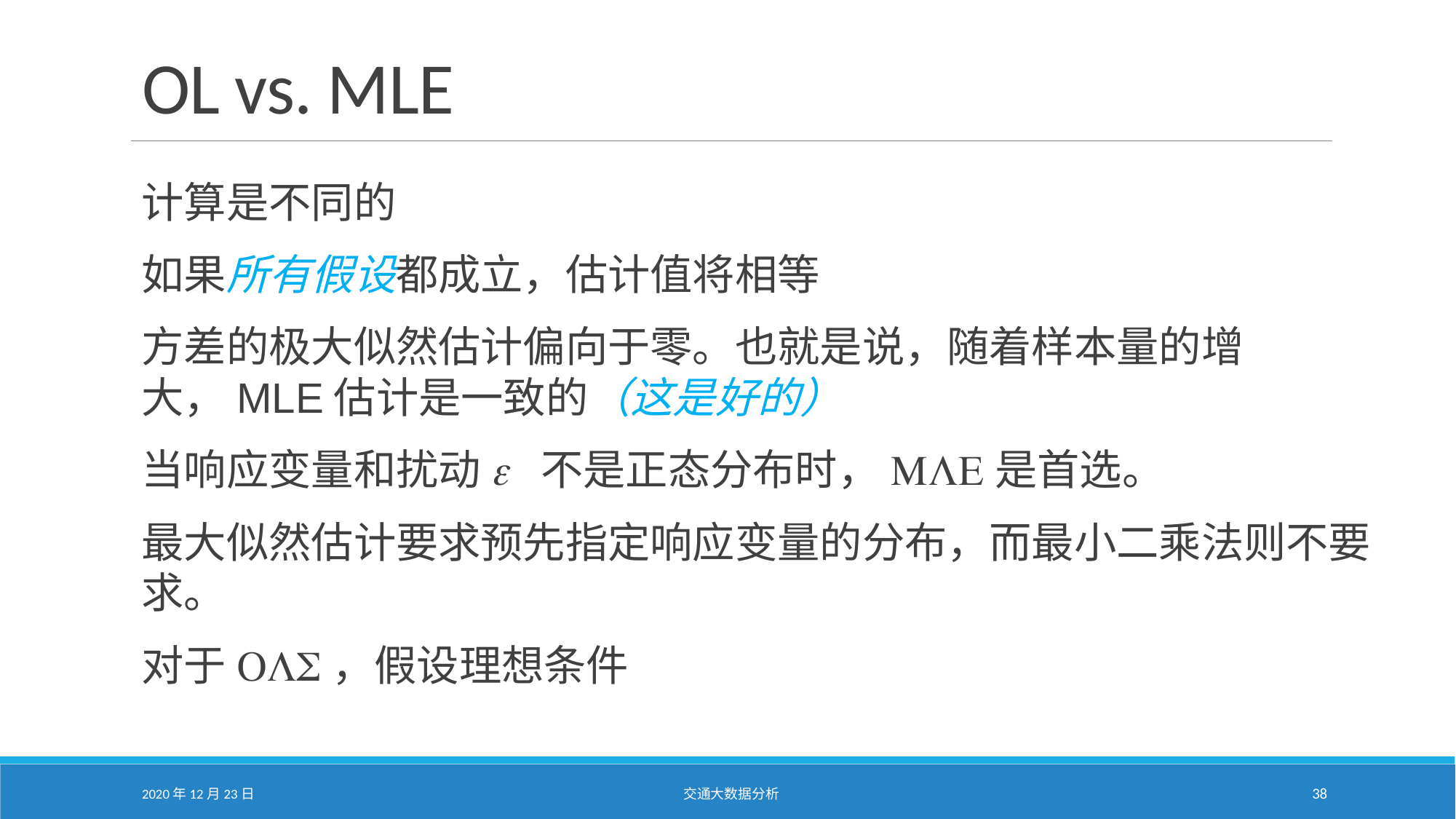

# OL vs. MLE
计算是不同的
如果所有假设都成立，估计值将相等
方差的极大似然估计偏向于零。也就是说，随着样本量的增大，MLE估计是一致的（这是好的）
当响应变量和扰动ε 不是正态分布时，MLE是首选。
最大似然估计要求预先指定响应变量的分布，而最小二乘法则不要求。
对于OLS，假设理想条件
2020年12月23日
交通大数据分析
38